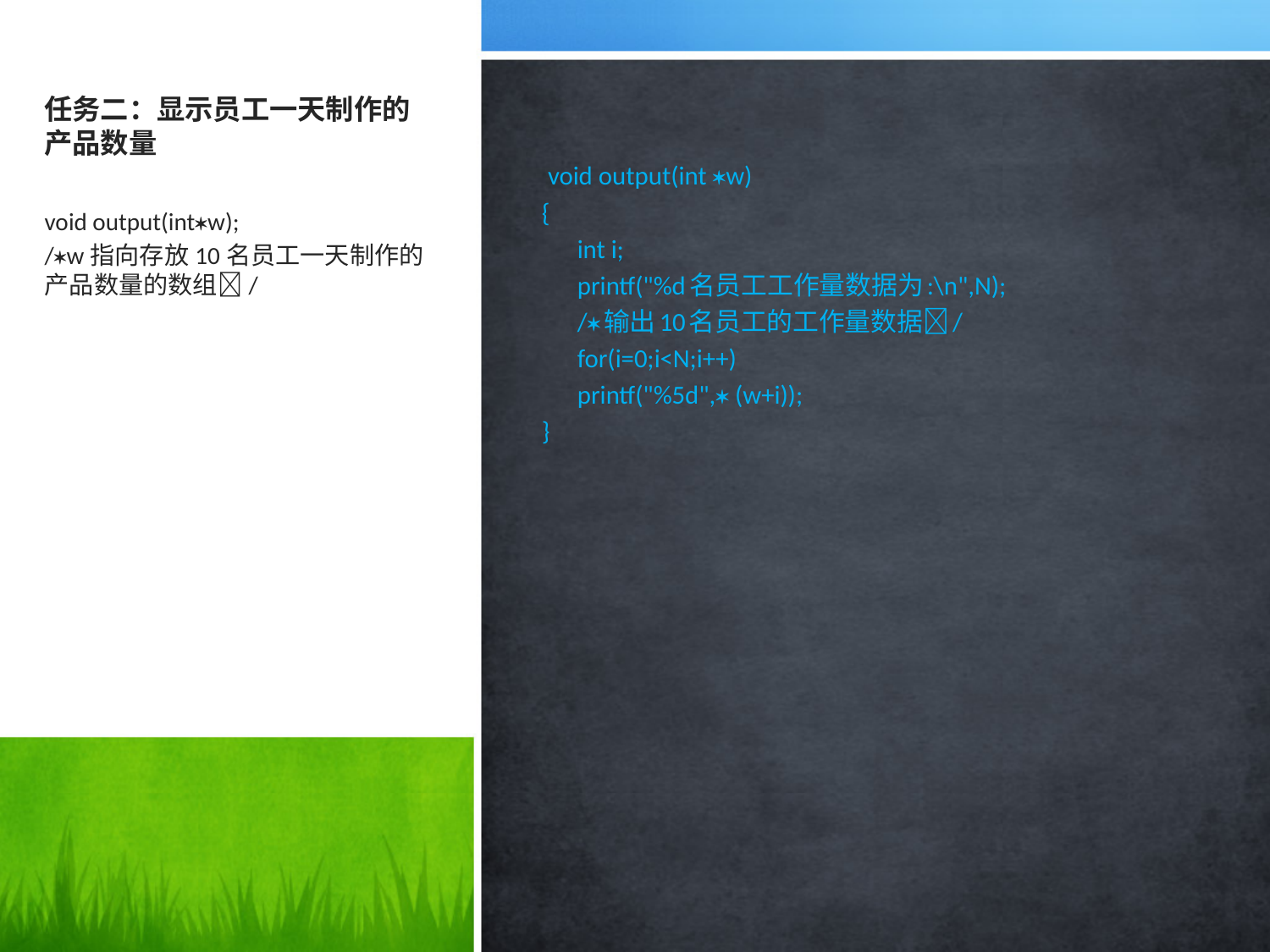

# 任务二：显示员工一天制作的产品数量

 void output(int ∗w)
{
      int i;
      printf("%d名员工工作量数据为:\n",N);
      /∗输出10名员工的工作量数据∗/
      for(i=0;i<N;i++)
      printf("%5d",∗ (w+i));
}

void output(int∗w);
/∗w指向存放10名员工一天制作的产品数量的数组∗/